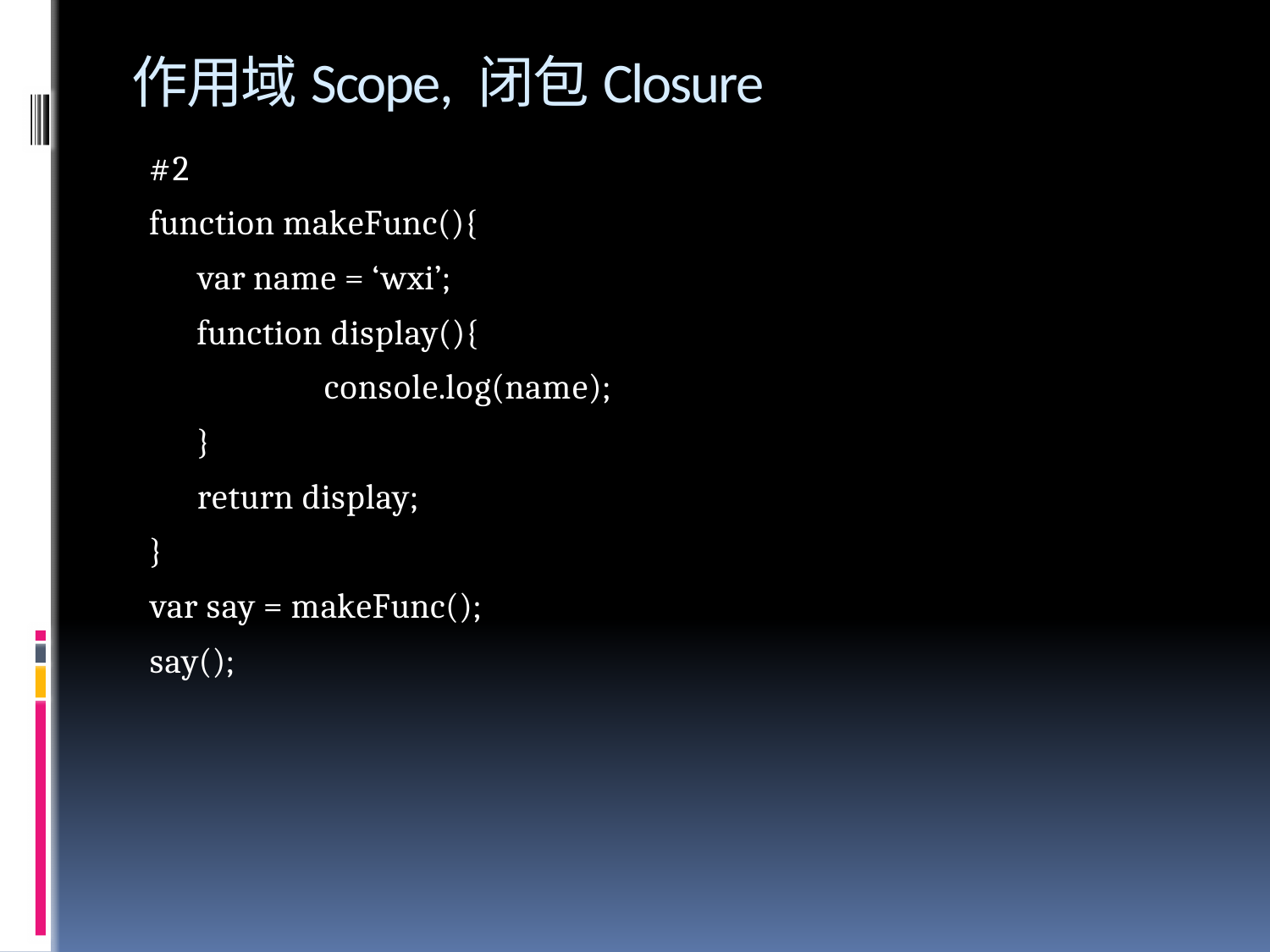

# 作用域Scope, 闭包Closure
#2
function makeFunc(){
	var name = ‘wxi’;
	function display(){
		console.log(name);
	}
	return display;
}
var say = makeFunc();
say();